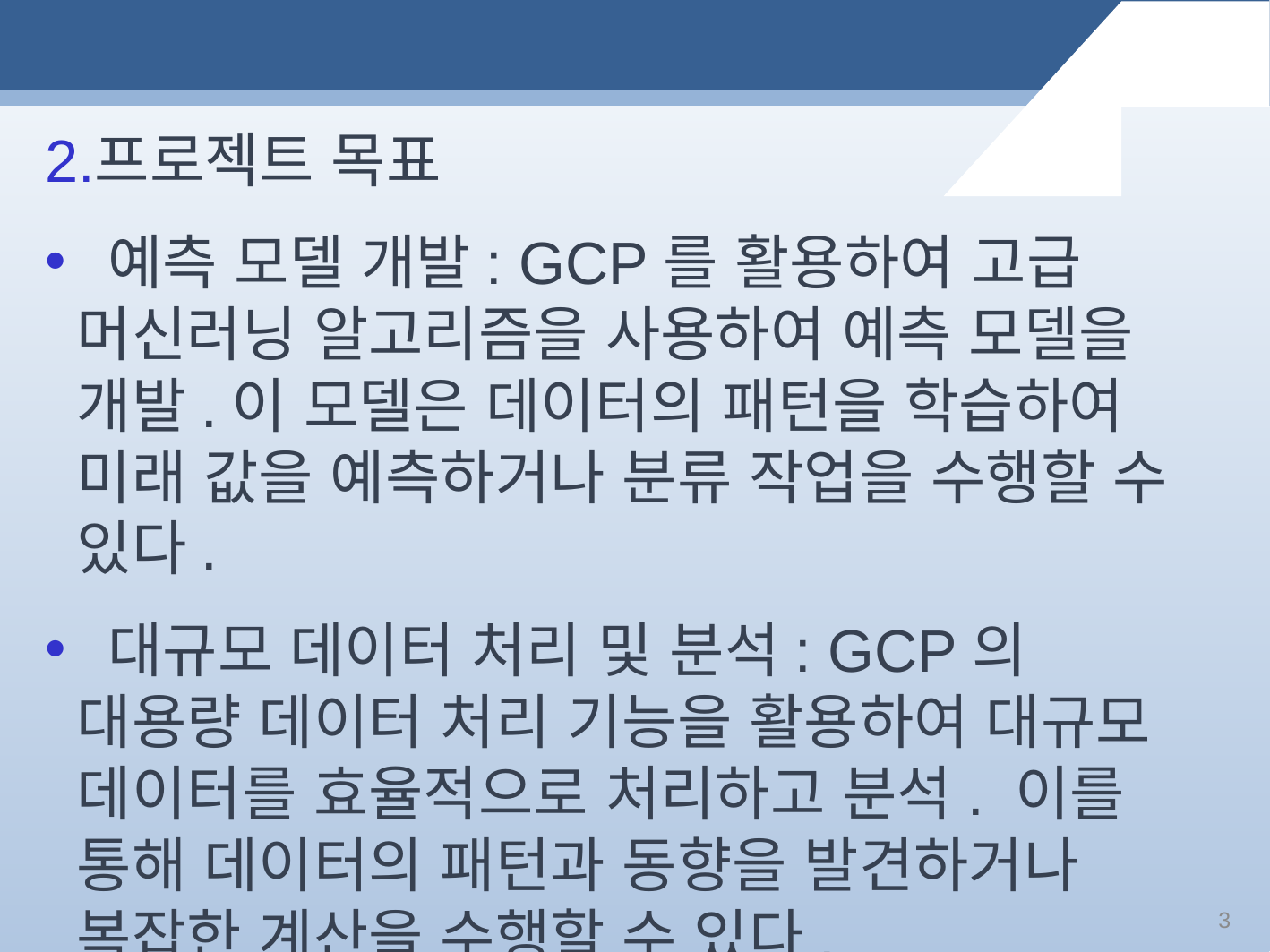

프로젝트 목표
 예측 모델 개발: GCP를 활용하여 고급 머신러닝 알고리즘을 사용하여 예측 모델을 개발.이 모델은 데이터의 패턴을 학습하여 미래 값을 예측하거나 분류 작업을 수행할 수 있다.
 대규모 데이터 처리 및 분석: GCP의 대용량 데이터 처리 기능을 활용하여 대규모 데이터를 효율적으로 처리하고 분석. 이를 통해 데이터의 패턴과 동향을 발견하거나 복잡한 계산을 수행할 수 있다.